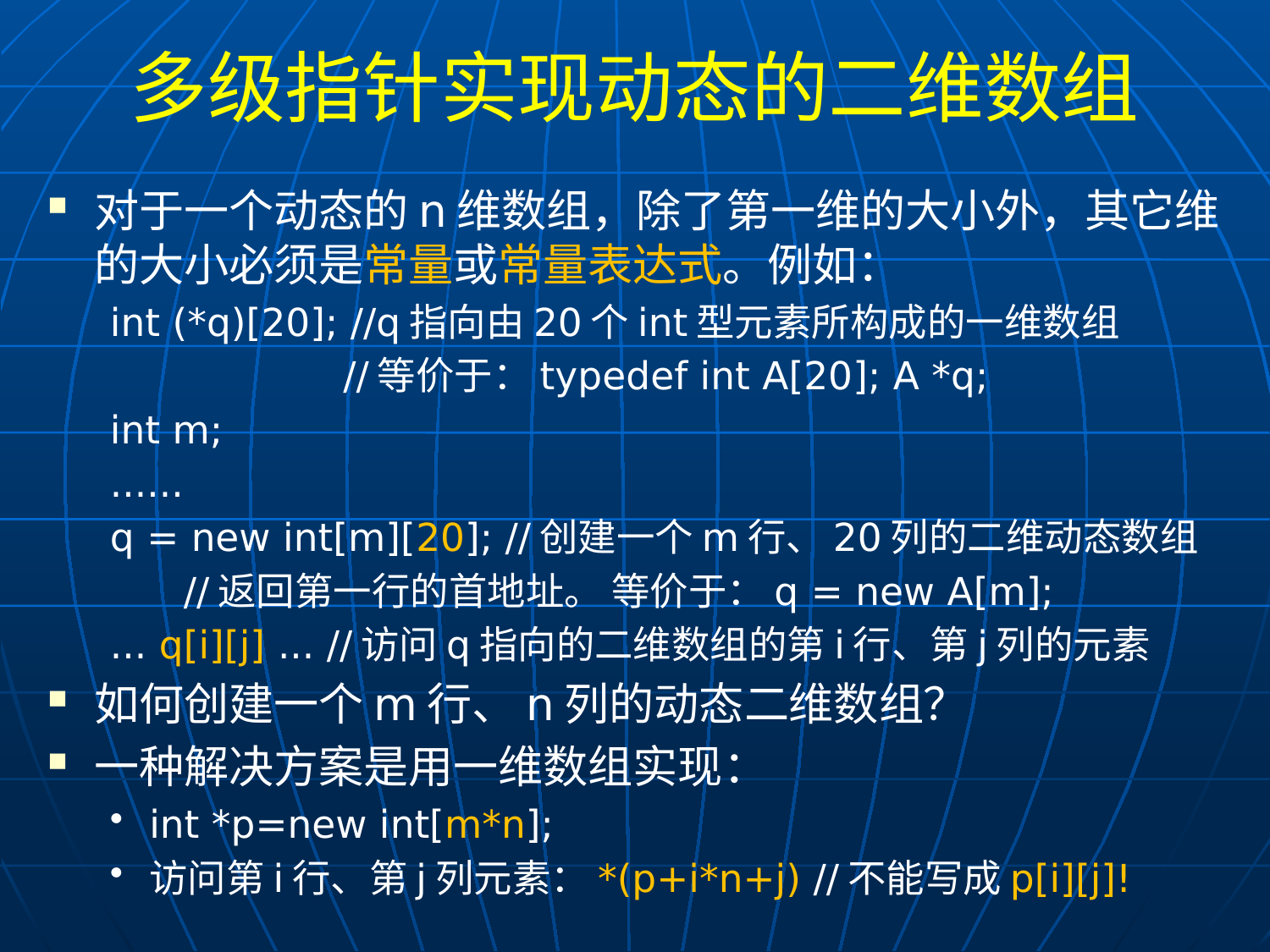

# 多级指针实现动态的二维数组
对于一个动态的n维数组，除了第一维的大小外，其它维的大小必须是常量或常量表达式。例如：
int (*q)[20]; //q指向由20个int型元素所构成的一维数组
                   //等价于：typedef int A[20]; A *q;
int m;
......
q = new int[m][20]; //创建一个m行、20列的二维动态数组
      //返回第一行的首地址。 等价于：q = new A[m];
... q[i][j] ... //访问q指向的二维数组的第i行、第j列的元素
如何创建一个m行、n列的动态二维数组？
一种解决方案是用一维数组实现：
int *p=new int[m*n];
访问第i行、第j列元素：*(p+i*n+j) //不能写成p[i][j]!